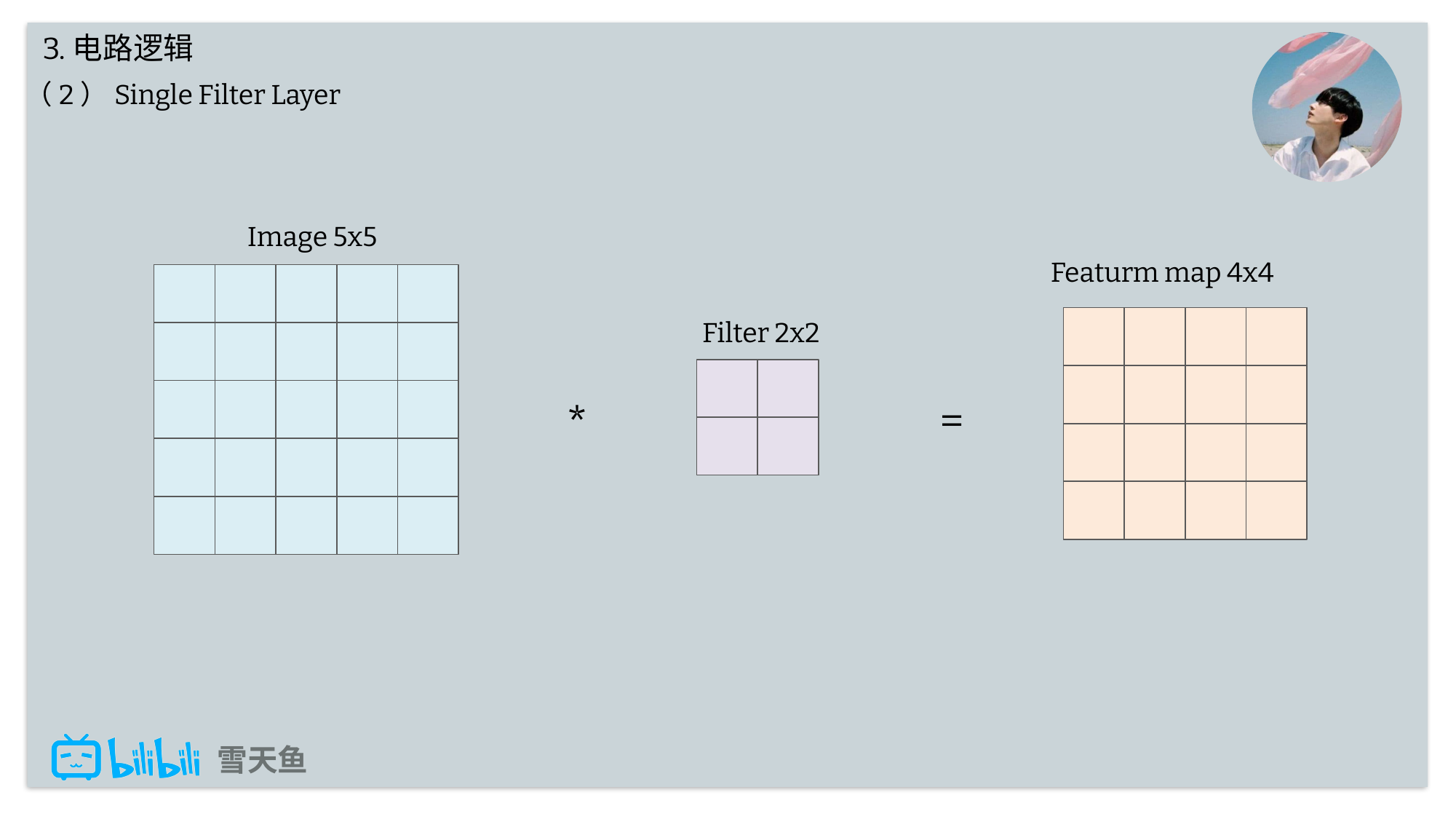

3.电路逻辑
（2）Single Filter Layer
Image 5x5
Featurm map 4x4

Filter 2x2

=
*